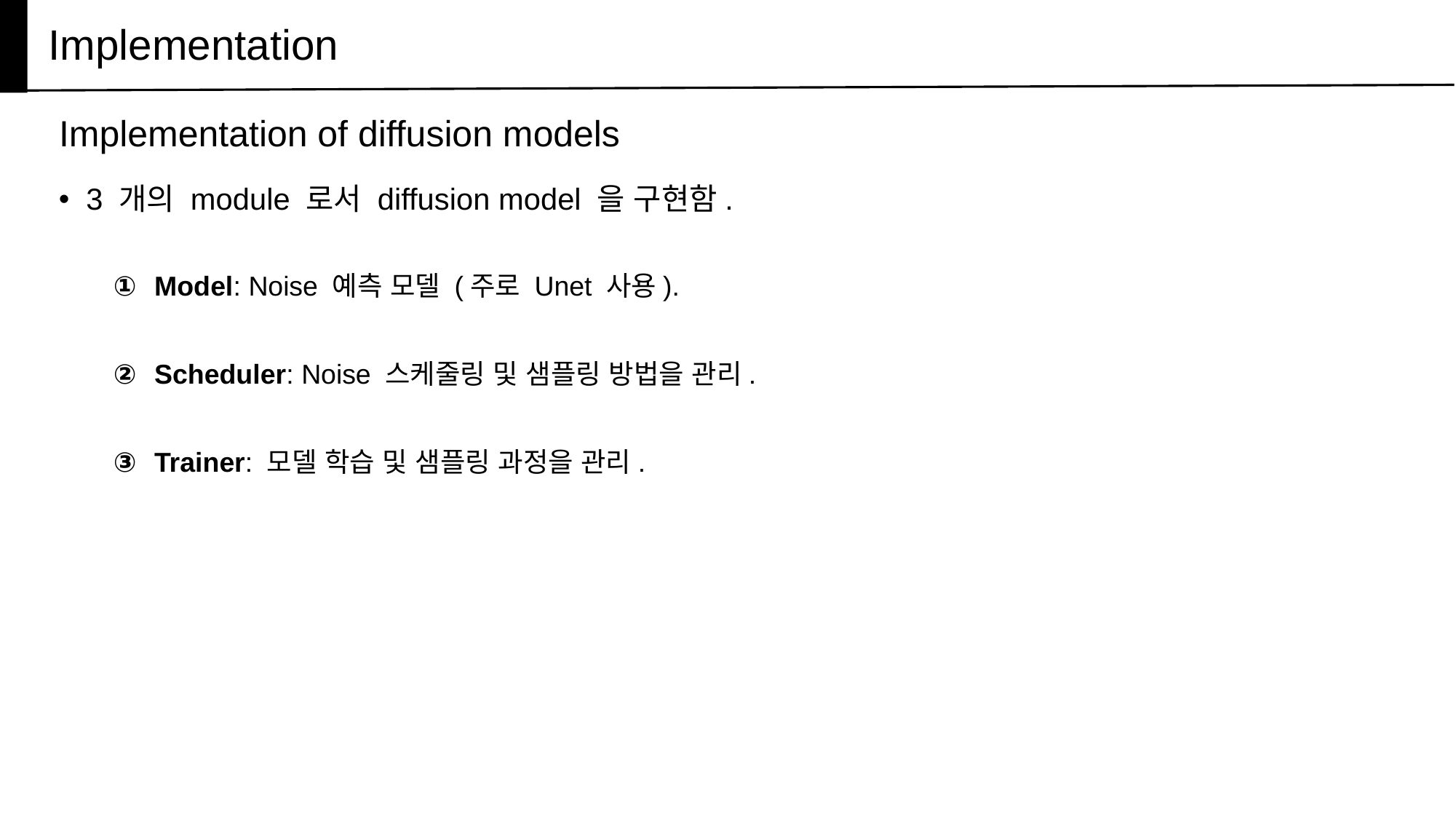

Implementation

Implementation of diffusion models
3 개의 module 로서 diffusion model 을 구현함.

Model: Noise 예측 모델 (주로 Unet 사용).

Scheduler: Noise 스케줄링 및 샘플링 방법을 관리.

Trainer: 모델 학습 및 샘플링 과정을 관리.